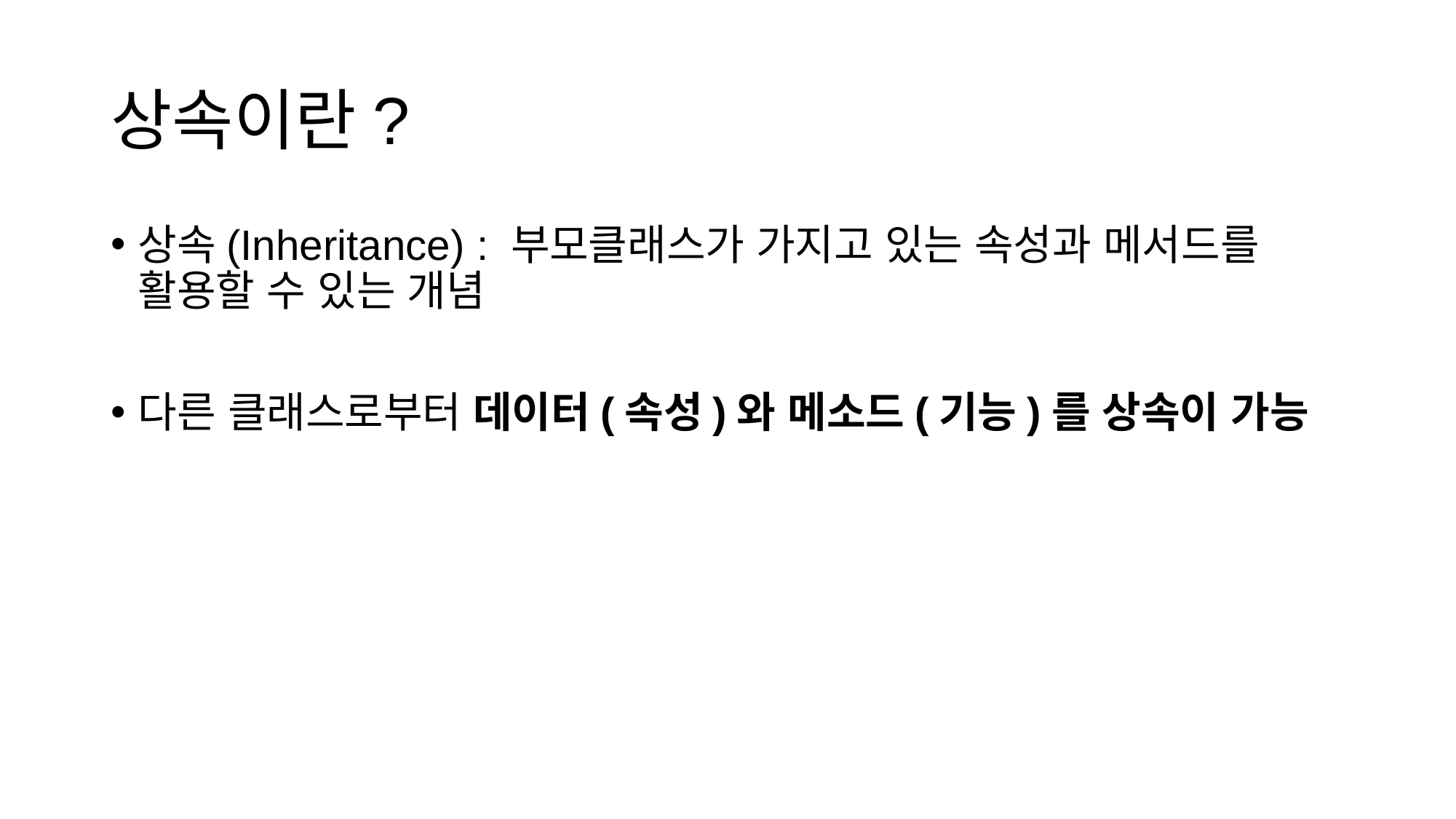

# 상속이란?
상속(Inheritance) : 부모클래스가 가지고 있는 속성과 메서드를 활용할 수 있는 개념

다른 클래스로부터 데이터(속성)와 메소드(기능)를 상속이 가능